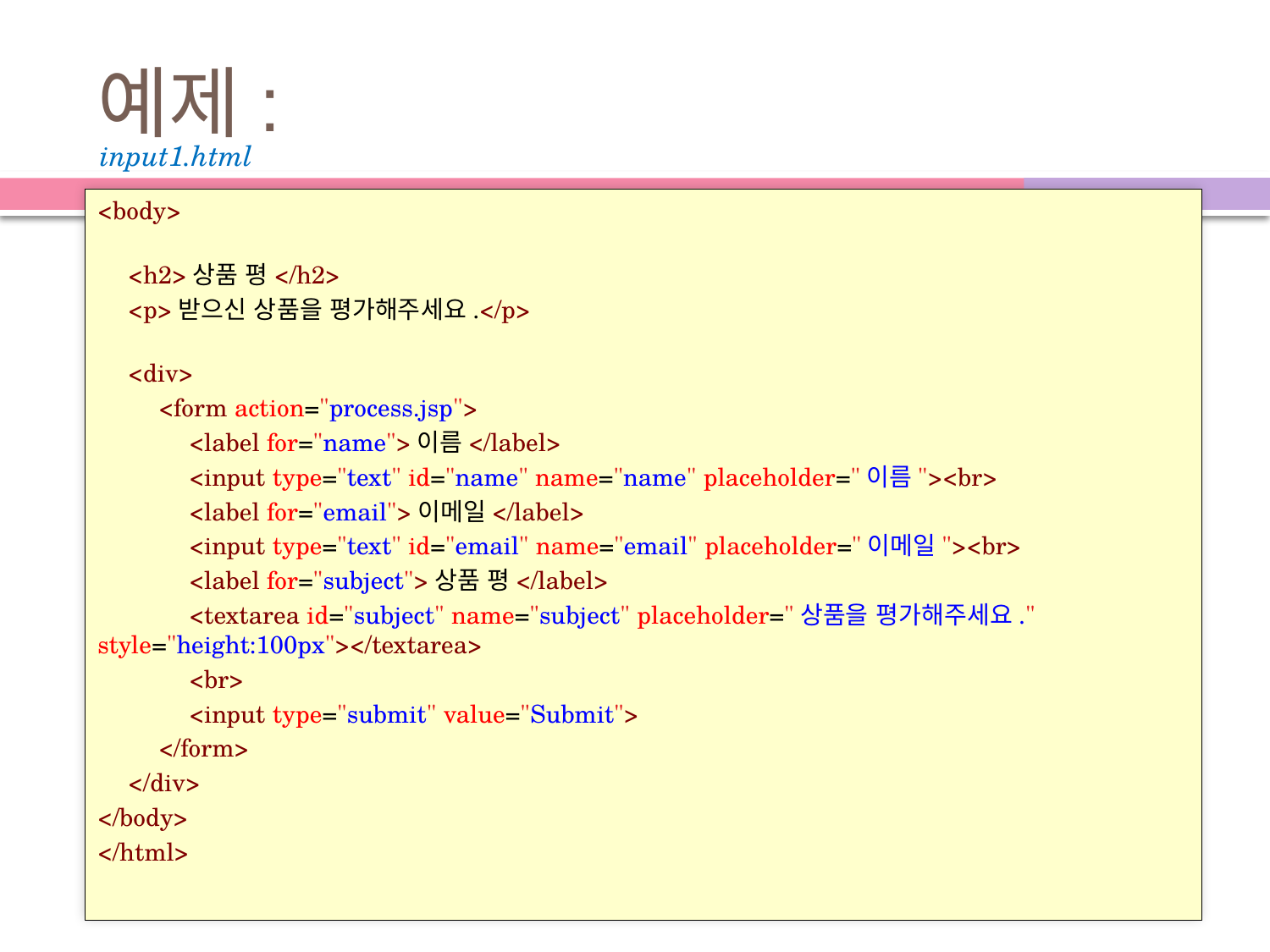

# 예제:
input1.html
<body>
    <h2>상품 평</h2>
    <p>받으신 상품을 평가해주세요.</p>
    <div>
        <form action="process.jsp">
            <label for="name">이름</label>
            <input type="text" id="name" name="name" placeholder="이름"><br>
            <label for="email">이메일</label>
            <input type="text" id="email" name="email" placeholder="이메일"><br>
            <label for="subject">상품 평</label>
            <textarea id="subject" name="subject" placeholder="상품을 평가해주세요." style="height:100px"></textarea>
            <br>
            <input type="submit" value="Submit">
        </form>
    </div>
</body>
</html>